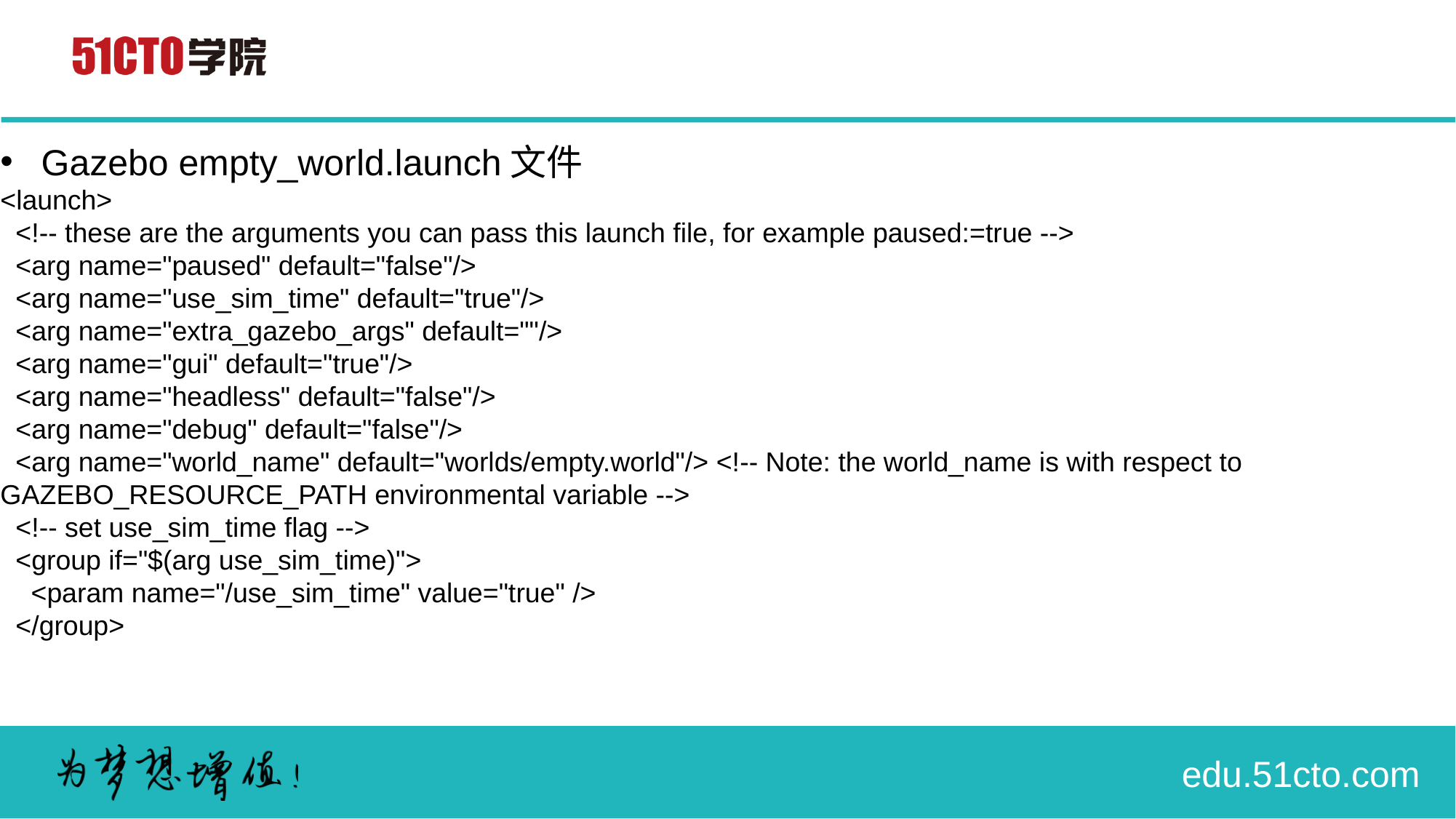

# Gazebo empty_world.launch文件
<launch>
  <!-- these are the arguments you can pass this launch file, for example paused:=true -->
  <arg name="paused" default="false"/>
  <arg name="use_sim_time" default="true"/>
  <arg name="extra_gazebo_args" default=""/>
  <arg name="gui" default="true"/>
  <arg name="headless" default="false"/>
  <arg name="debug" default="false"/>
  <arg name="world_name" default="worlds/empty.world"/> <!-- Note: the world_name is with respect to GAZEBO_RESOURCE_PATH environmental variable -->
  <!-- set use_sim_time flag -->
  <group if="$(arg use_sim_time)">
    <param name="/use_sim_time" value="true" />
  </group>